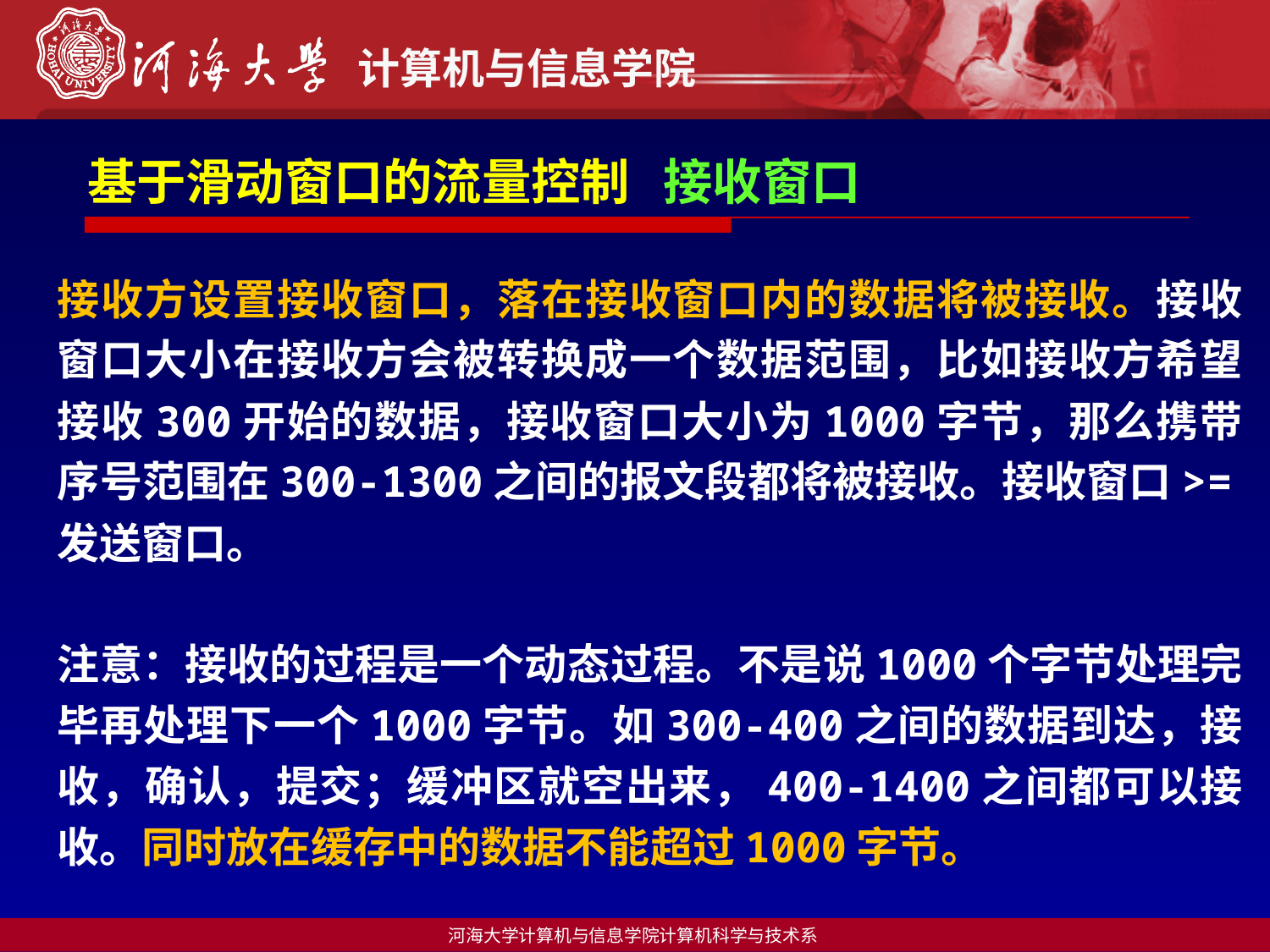

基于滑动窗口的流量控制   接收窗口
接收方设置接收窗口，落在接收窗口内的数据将被接收。接收窗口大小在接收方会被转换成一个数据范围，比如接收方希望接收300开始的数据，接收窗口大小为1000字节，那么携带序号范围在300-1300之间的报文段都将被接收。接收窗口>=发送窗口。

注意：接收的过程是一个动态过程。不是说1000个字节处理完毕再处理下一个1000字节。如300-400之间的数据到达，接收，确认，提交；缓冲区就空出来，400-1400之间都可以接收。同时放在缓存中的数据不能超过1000字节。